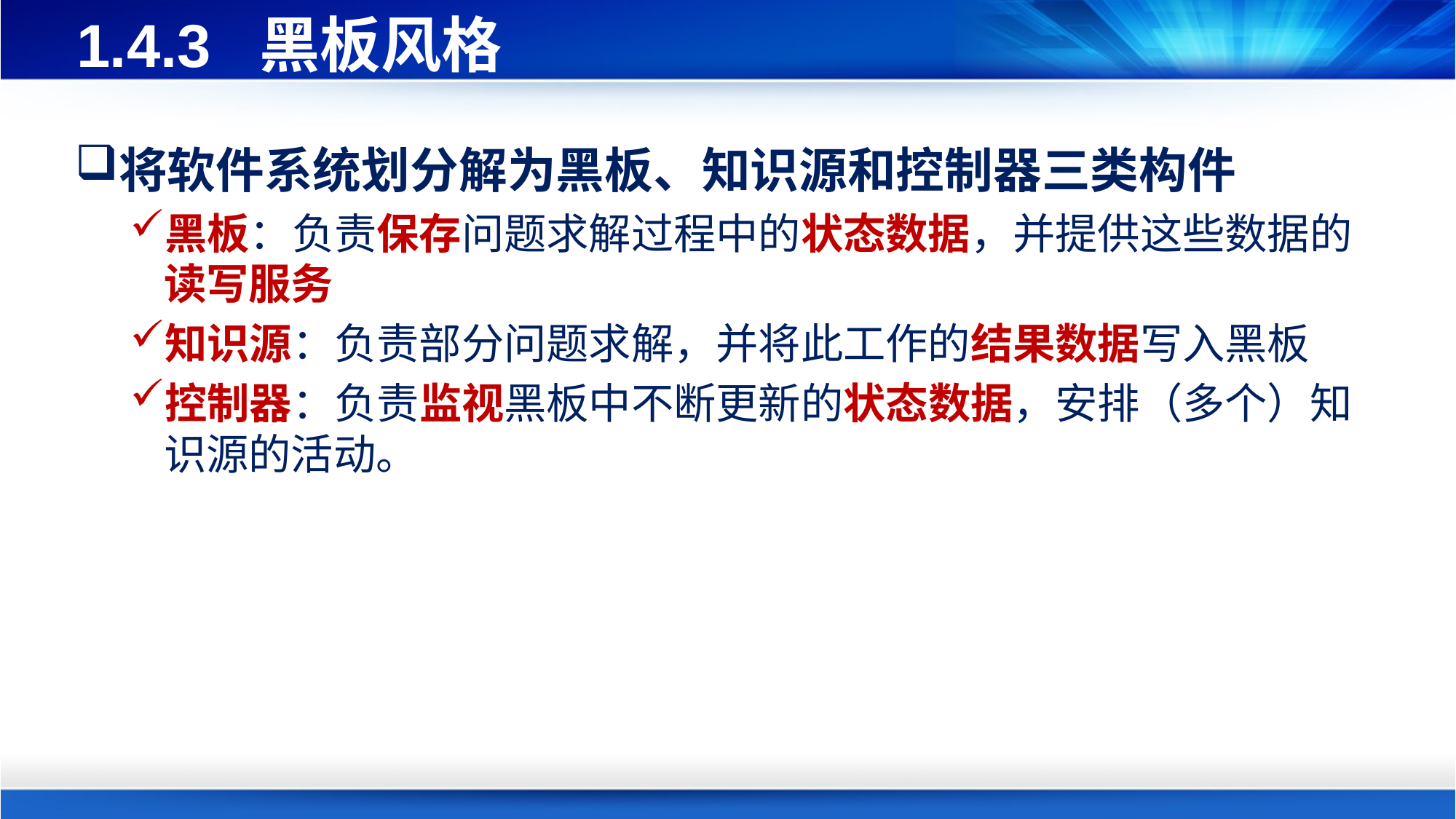

# 1.4.3  黑板风格
将软件系统划分解为黑板、知识源和控制器三类构件
黑板：负责保存问题求解过程中的状态数据，并提供这些数据的读写服务
知识源：负责部分问题求解，并将此工作的结果数据写入黑板
控制器：负责监视黑板中不断更新的状态数据，安排（多个）知识源的活动。